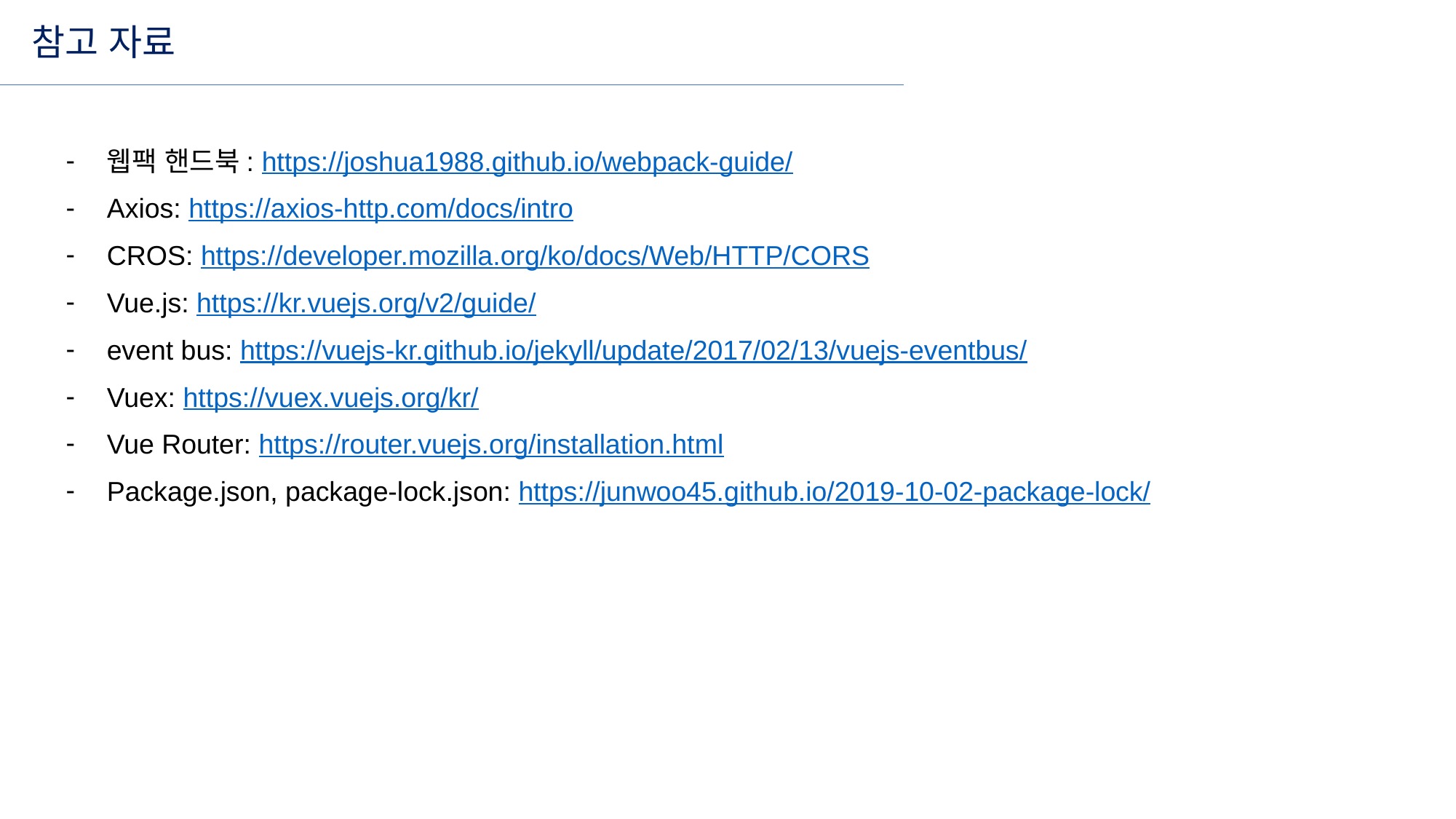

참고 자료
웹팩 핸드북: https://joshua1988.github.io/webpack-guide/
Axios: https://axios-http.com/docs/intro
CROS: https://developer.mozilla.org/ko/docs/Web/HTTP/CORS
Vue.js: https://kr.vuejs.org/v2/guide/
event bus: https://vuejs-kr.github.io/jekyll/update/2017/02/13/vuejs-eventbus/
Vuex: https://vuex.vuejs.org/kr/
Vue Router: https://router.vuejs.org/installation.html
Package.json, package-lock.json: https://junwoo45.github.io/2019-10-02-package-lock/